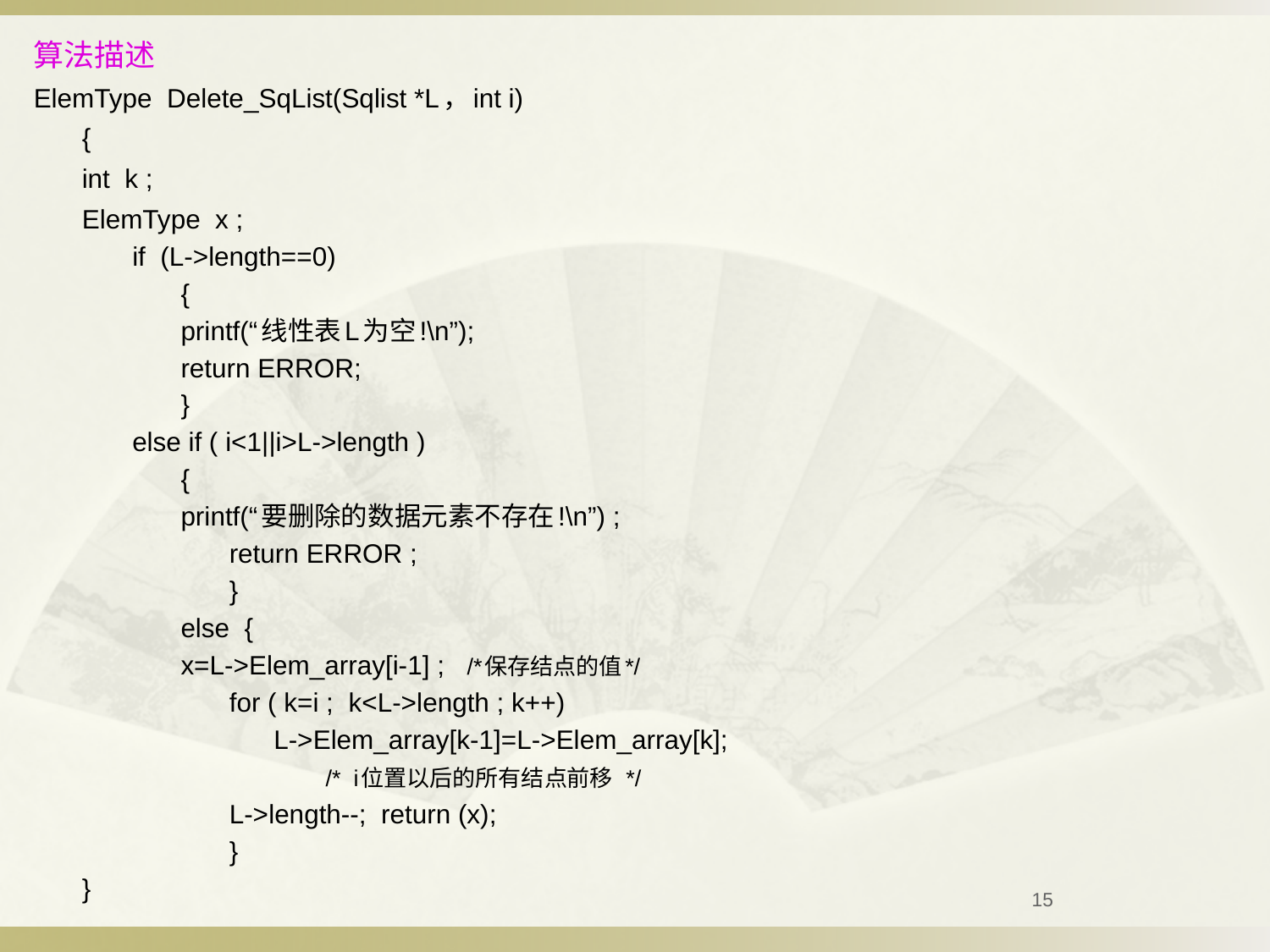

# 算法描述
ElemType  Delete_SqList(Sqlist *L，int i)
{
	int  k ;
	ElemType  x ;
	if  (L->length==0)
{
	printf(“线性表L为空!\n”);
	return ERROR;
}
	else if ( i<1||i>L->length )
{
	printf(“要删除的数据元素不存在!\n”) ;
	return ERROR ;
}
else  {
	x=L->Elem_array[i-1] ;   /*保存结点的值*/
	for ( k=i ;  k<L->length ; k++)
      L->Elem_array[k-1]=L->Elem_array[k];
             /*  i位置以后的所有结点前移  */
	L->length--;  return (x);
	}
}
15